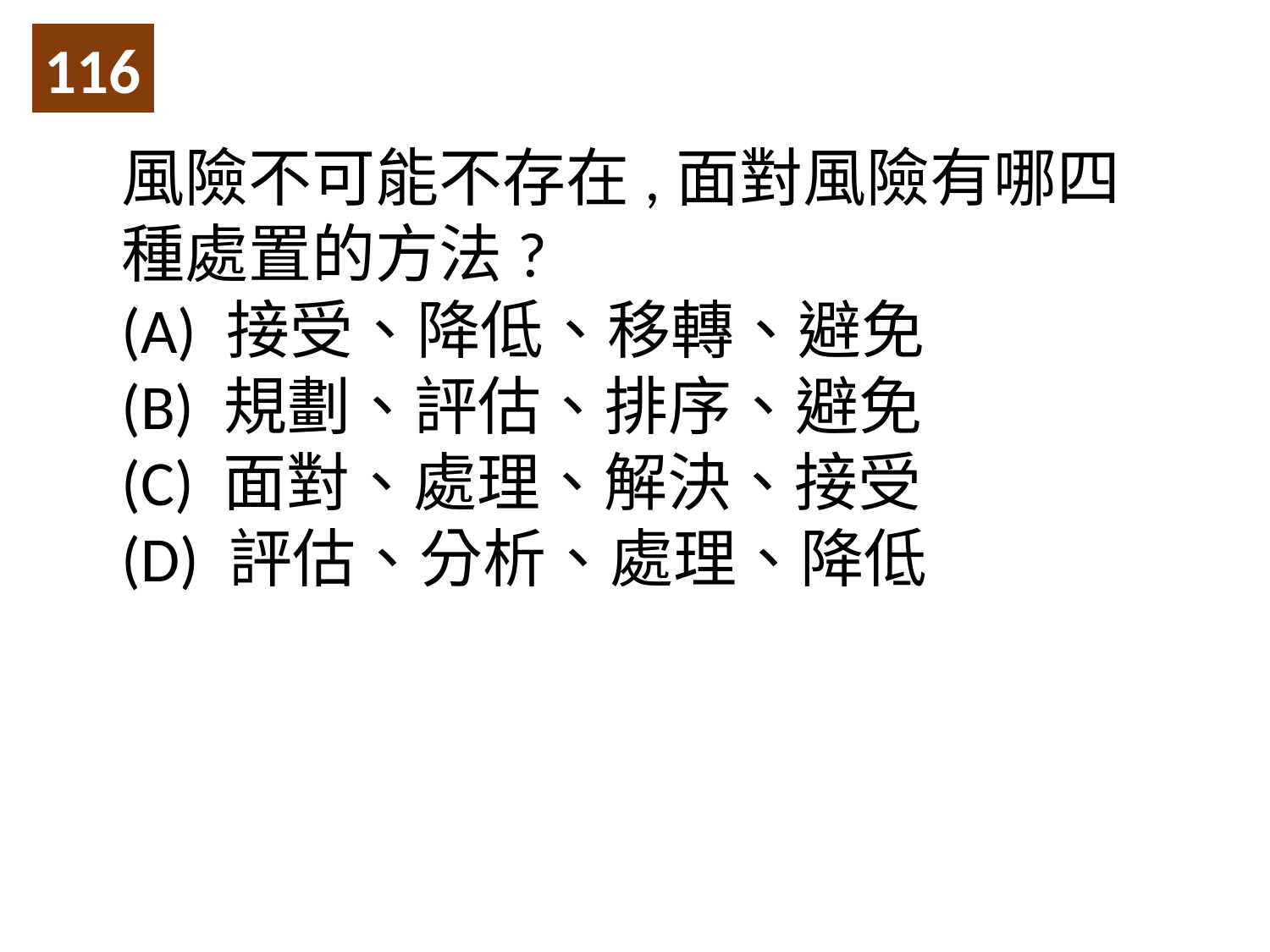

116
風險不可能不存在,面對風險有哪四種處置的方法?
(A) 接受、降低、移轉、避免
(B) 規劃、評估、排序、避免
(C) 面對、處理、解決、接受
(D) 評估、分析、處理、降低